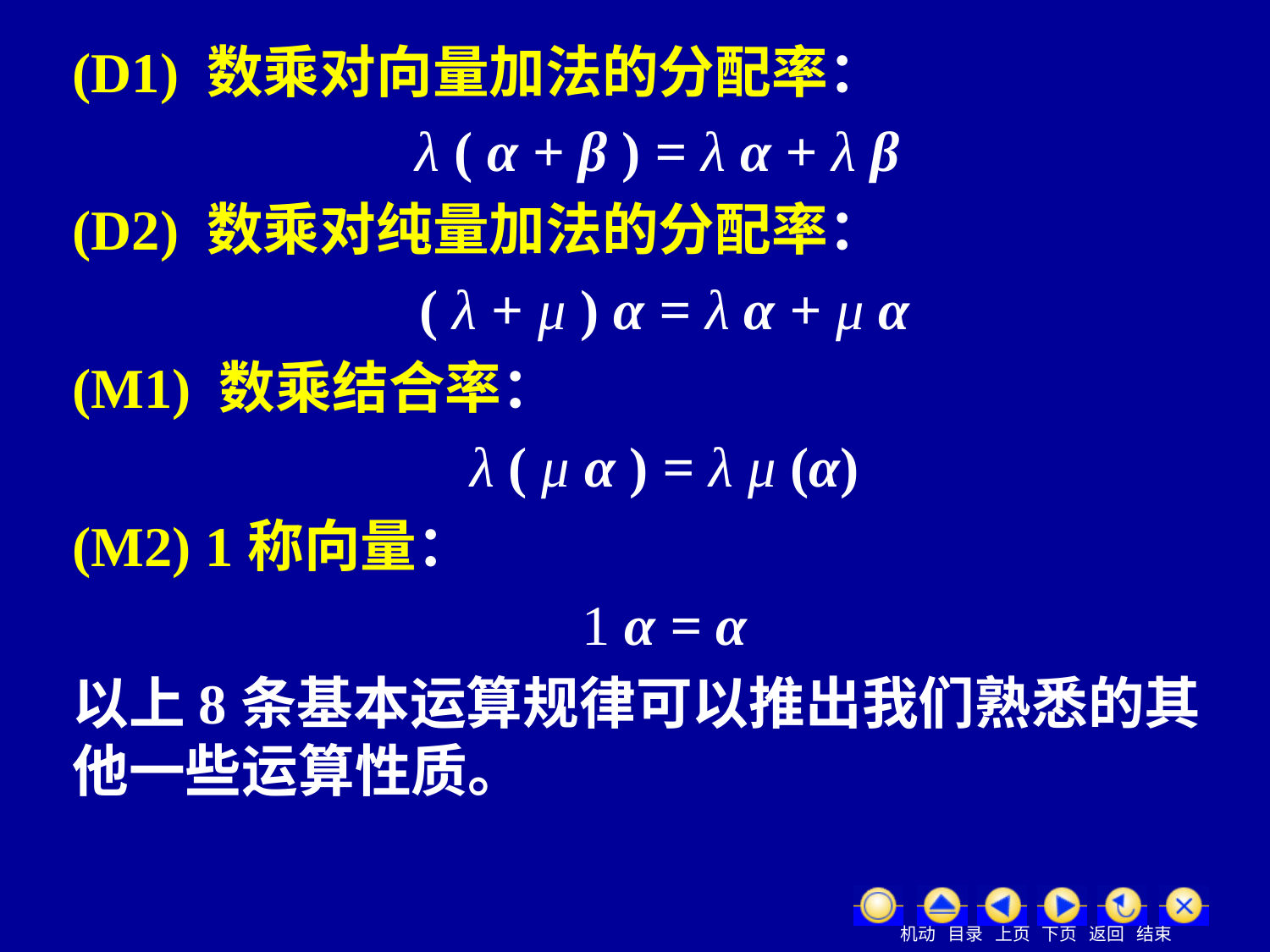

(D1) 数乘对向量加法的分配率：
λ ( α + β ) = λ α + λ β
(D2) 数乘对纯量加法的分配率：
( λ + μ ) α = λ α + μ α
(M1) 数乘结合率：
λ ( μ α ) = λ μ (α)
(M2) 1称向量：
1 α = α
以上8条基本运算规律可以推出我们熟悉的其他一些运算性质。